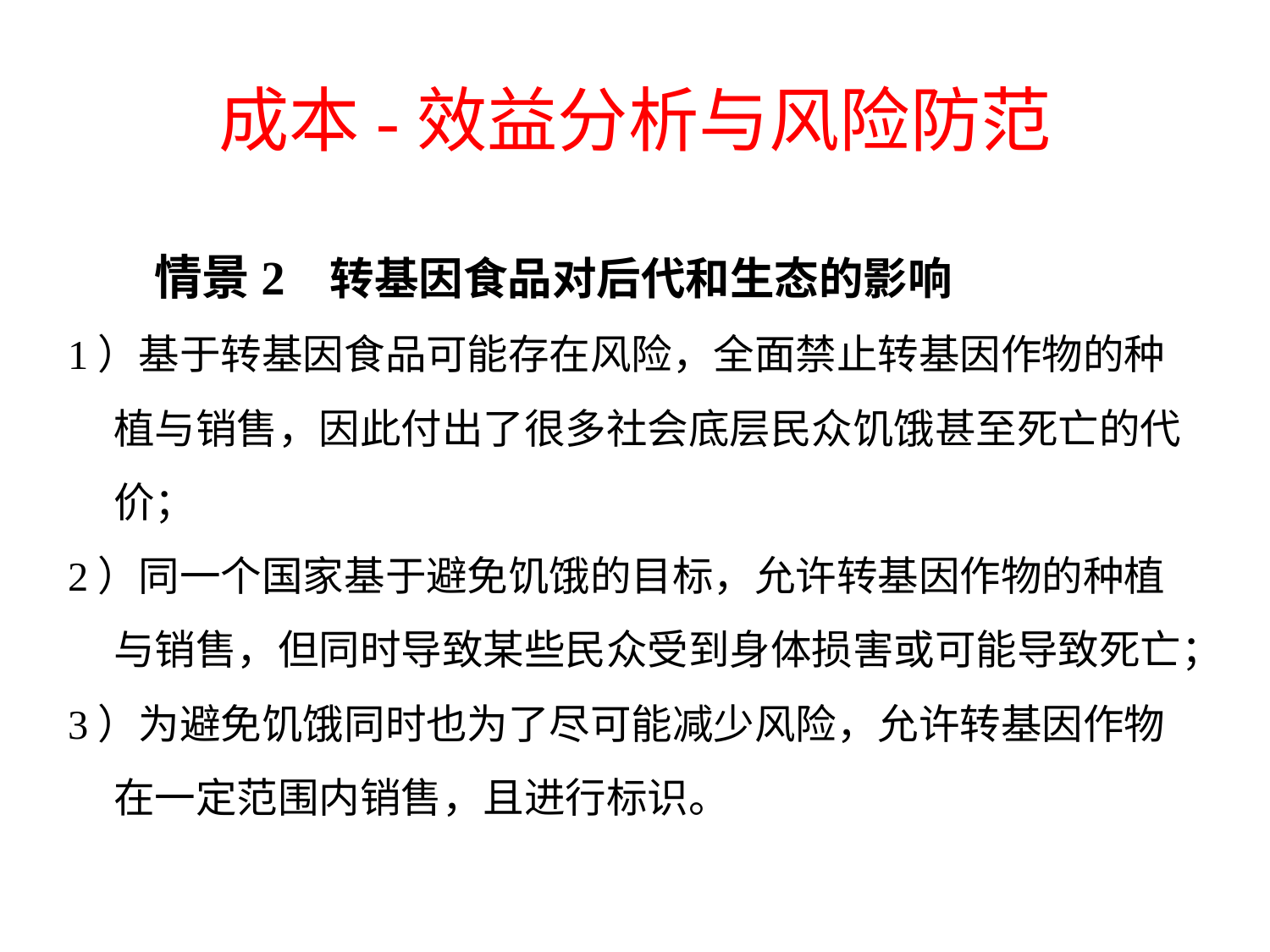

# 成本-效益分析与风险防范
       情景2   转基因食品对后代和生态的影响
1）基于转基因食品可能存在风险，全面禁止转基因作物的种植与销售，因此付出了很多社会底层民众饥饿甚至死亡的代价；
2）同一个国家基于避免饥饿的目标，允许转基因作物的种植与销售，但同时导致某些民众受到身体损害或可能导致死亡；
3）为避免饥饿同时也为了尽可能减少风险，允许转基因作物在一定范围内销售，且进行标识。